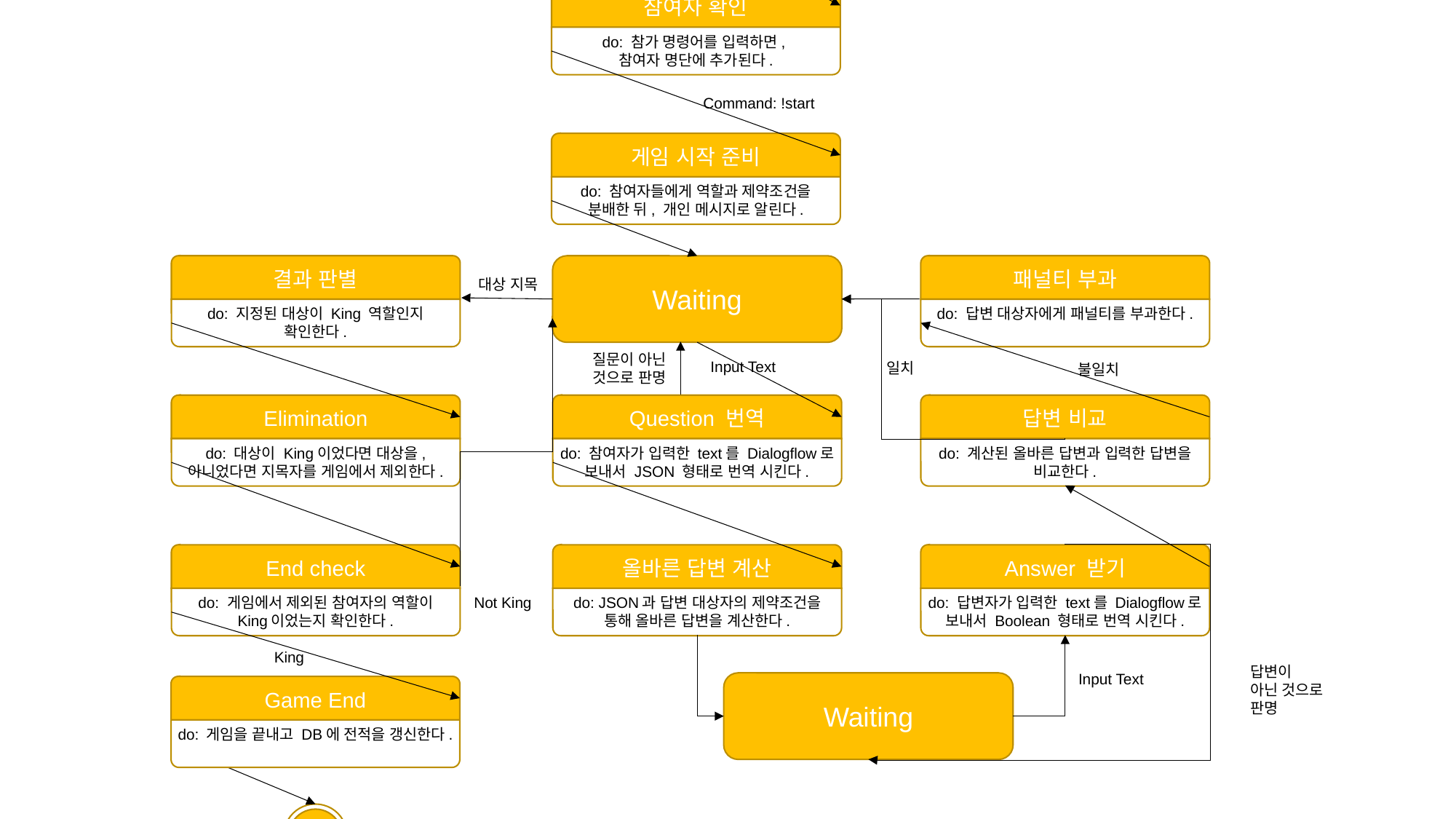

Waiting
Command: !start
참여자 확인

do: 참가 명령어를 입력하면,
참여자 명단에 추가된다.
Command: !start
게임 시작 준비

do: 참여자들에게 역할과 제약조건을
분배한 뒤, 개인 메시지로 알린다.
결과 판별

do: 지정된 대상이 King 역할인지
확인한다.
Waiting
패널티 부과

do: 답변 대상자에게 패널티를 부과한다.
대상 지목
질문이 아닌
것으로 판명
Input Text
일치
불일치
Elimination

do: 대상이 King이었다면 대상을,
아니었다면 지목자를 게임에서 제외한다.
Question 번역

do: 참여자가 입력한 text를 Dialogflow로
보내서 JSON 형태로 번역 시킨다.
답변 비교

do: 계산된 올바른 답변과 입력한 답변을
비교한다.
End check

do: 게임에서 제외된 참여자의 역할이
King이었는지 확인한다.
올바른 답변 계산

do: JSON과 답변 대상자의 제약조건을
통해 올바른 답변을 계산한다.
Answer 받기

do: 답변자가 입력한 text를 Dialogflow로
보내서 Boolean 형태로 번역 시킨다.
Not King
King
답변이
아닌 것으로
판명
Input Text
Waiting
Game End

do: 게임을 끝내고 DB에 전적을 갱신한다.